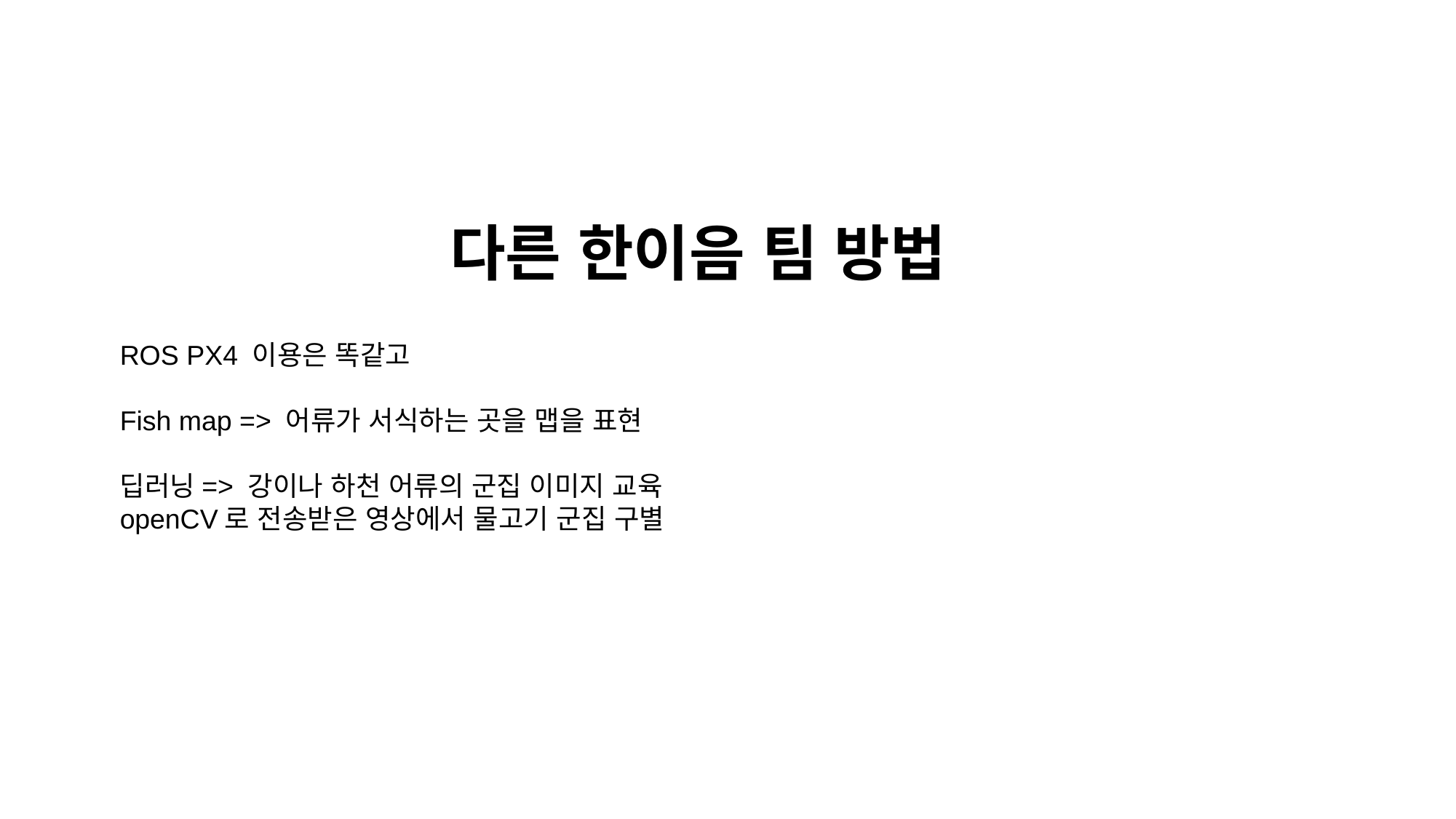

다른 한이음 팀 방법
ROS PX4 이용은 똑같고

Fish map => 어류가 서식하는 곳을 맵을 표현

딥러닝=> 강이나 하천 어류의 군집 이미지 교육
openCV로 전송받은 영상에서 물고기 군집 구별